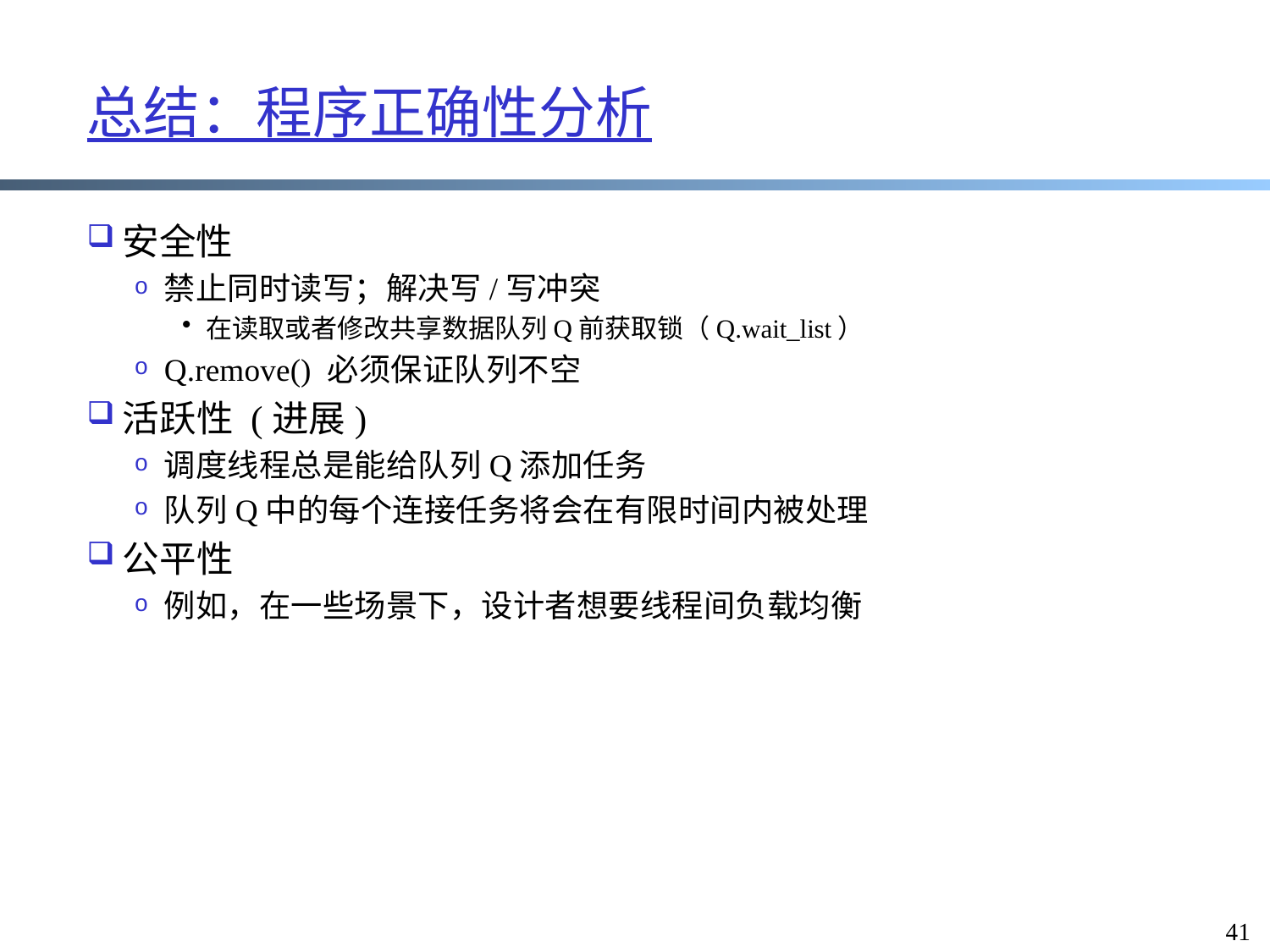

# 总结：程序正确性分析
安全性
禁止同时读写；解决写/写冲突
在读取或者修改共享数据队列Q前获取锁（Q.wait_list）
Q.remove() 必须保证队列不空
活跃性 (进展)
调度线程总是能给队列Q添加任务
队列Q中的每个连接任务将会在有限时间内被处理
公平性
例如，在一些场景下，设计者想要线程间负载均衡
41